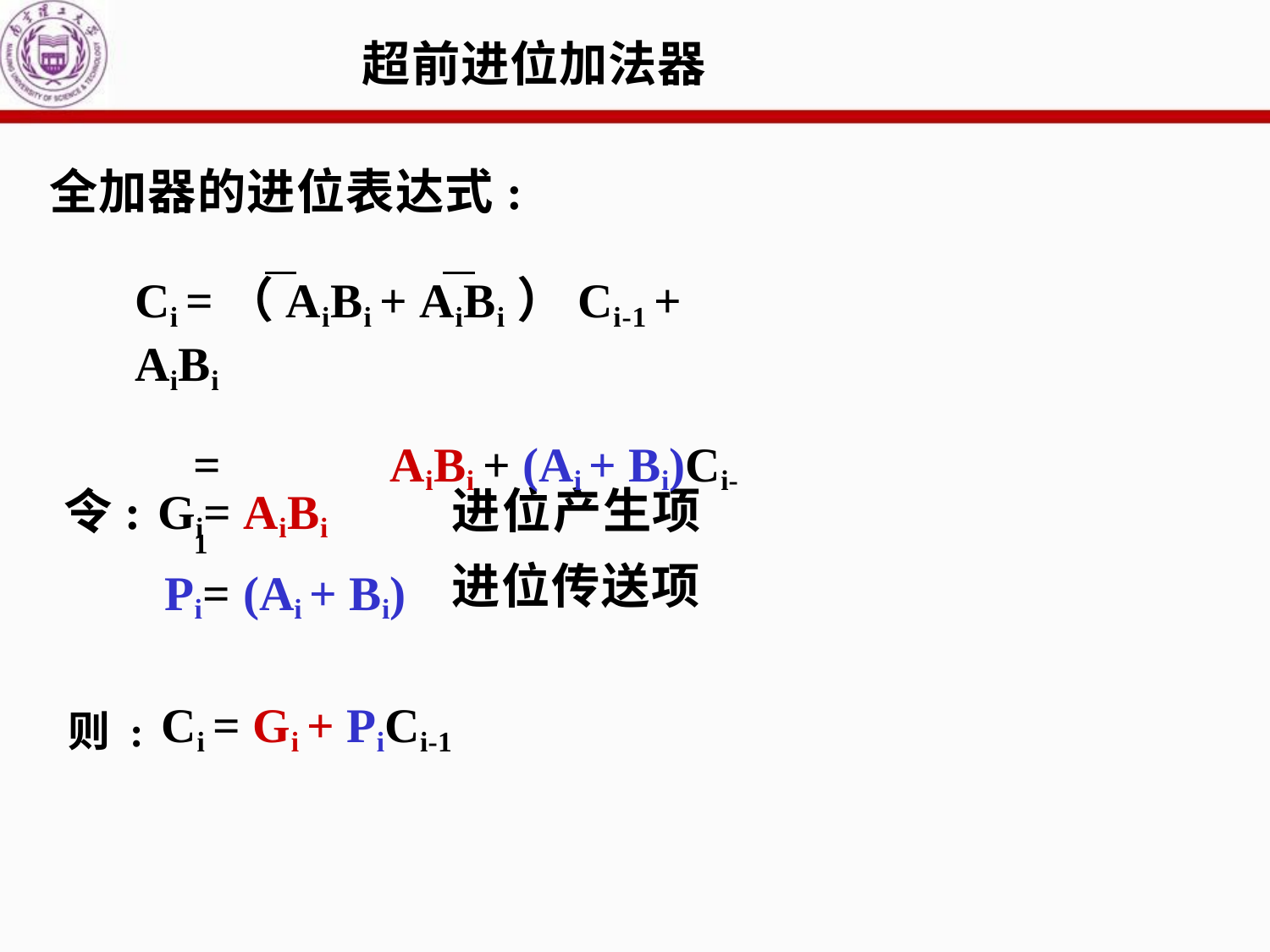

超前进位加法器

全加器的进位表达式:

Ci =（AiBi + AiBi）Ci-1 + AiBi
=	AiBi + (Ai + Bi)Ci-1

令:	Gi= AiBi
Pi= (Ai + Bi)
进位产生项
进位传送项
则:	Ci = Gi + PiCi-1